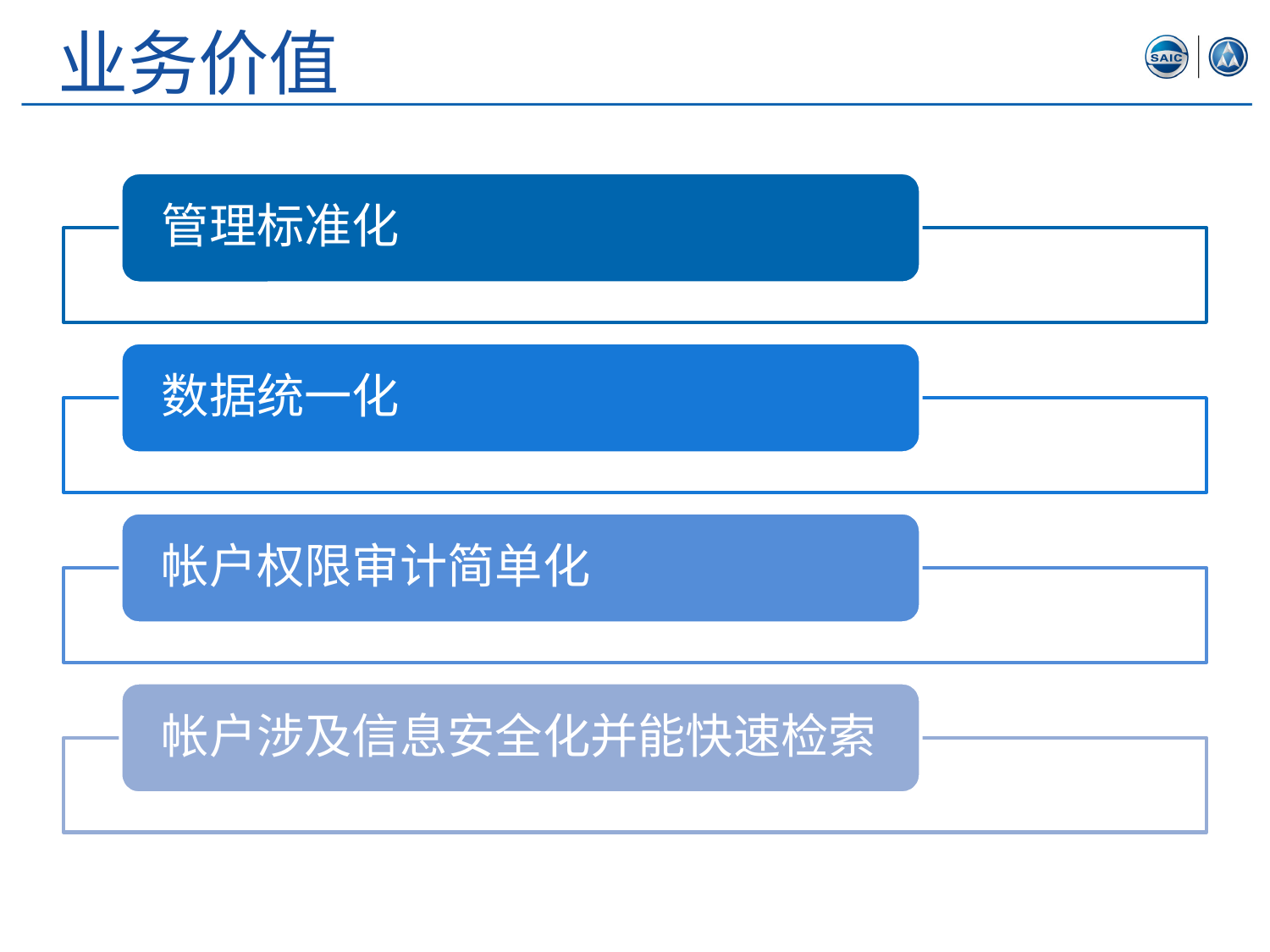

# 业务价值
管理标准化
数据统一化
帐户权限审计简单化
帐户涉及信息安全化并能快速检索